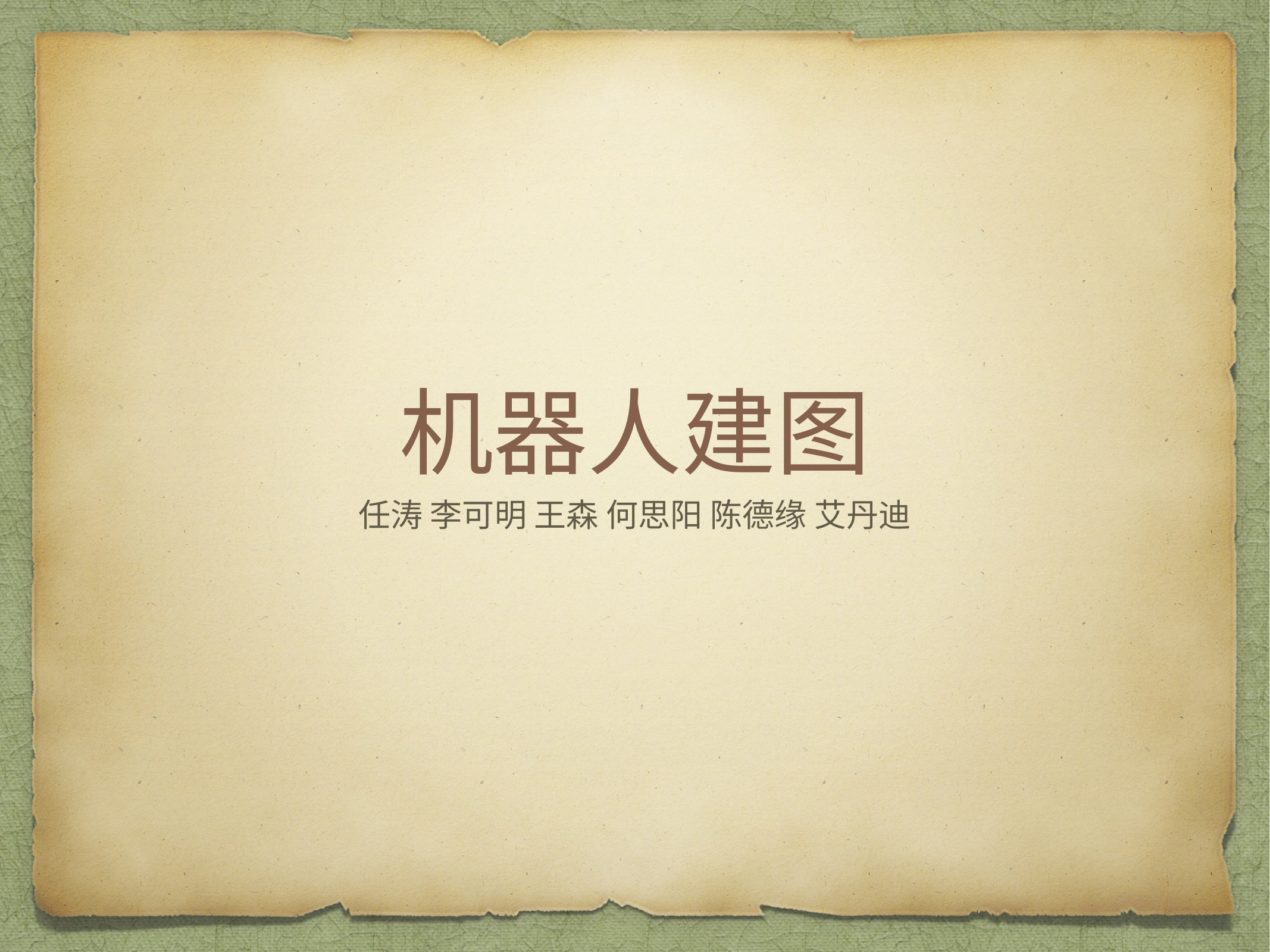

# 机器人建图
任涛 李可明 王森 何思阳 陈德缘 艾丹迪